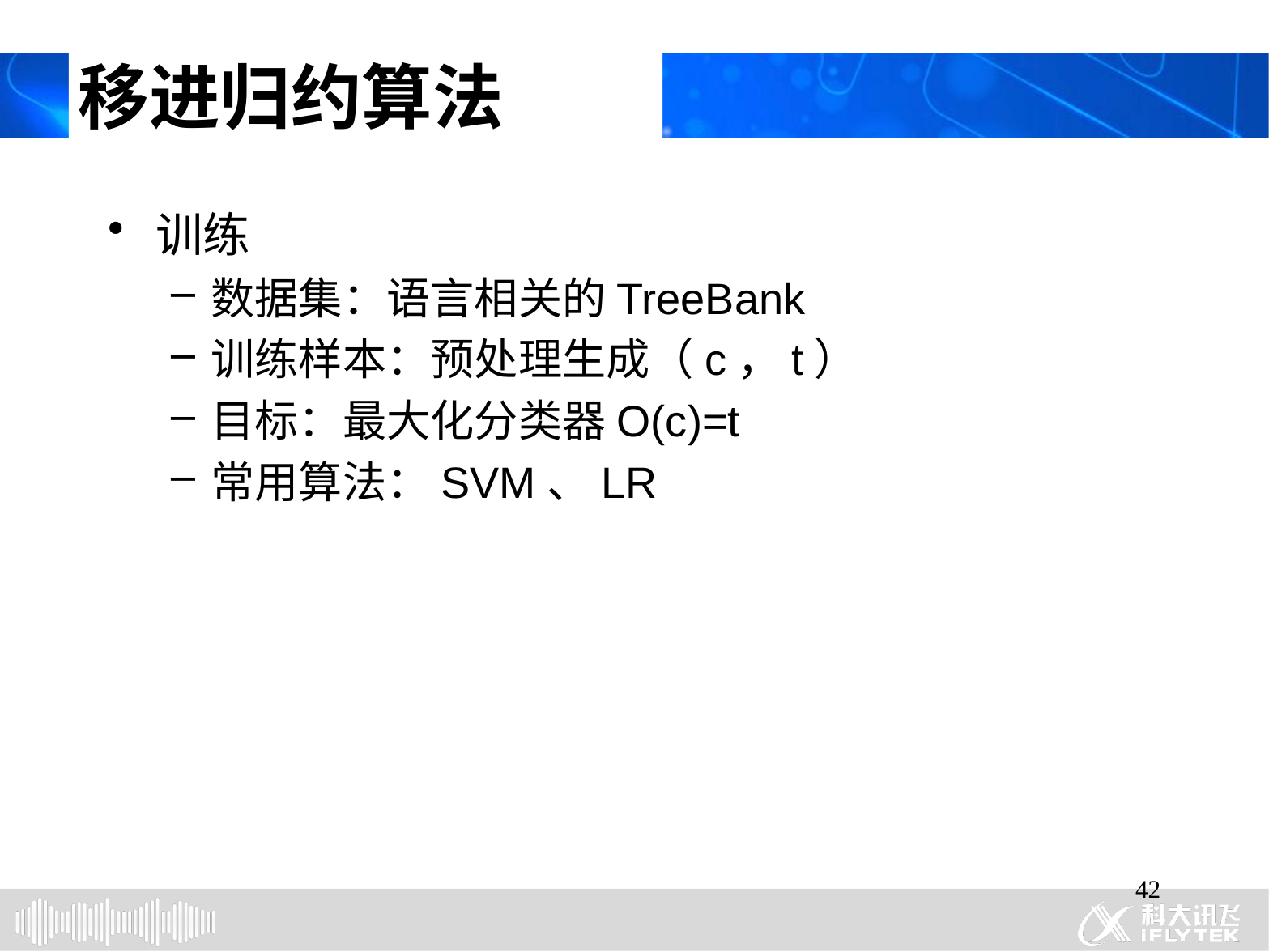

# 移进归约算法
训练
数据集：语言相关的TreeBank
训练样本：预处理生成（c，t）
目标：最大化分类器O(c)=t
常用算法：SVM、LR
42